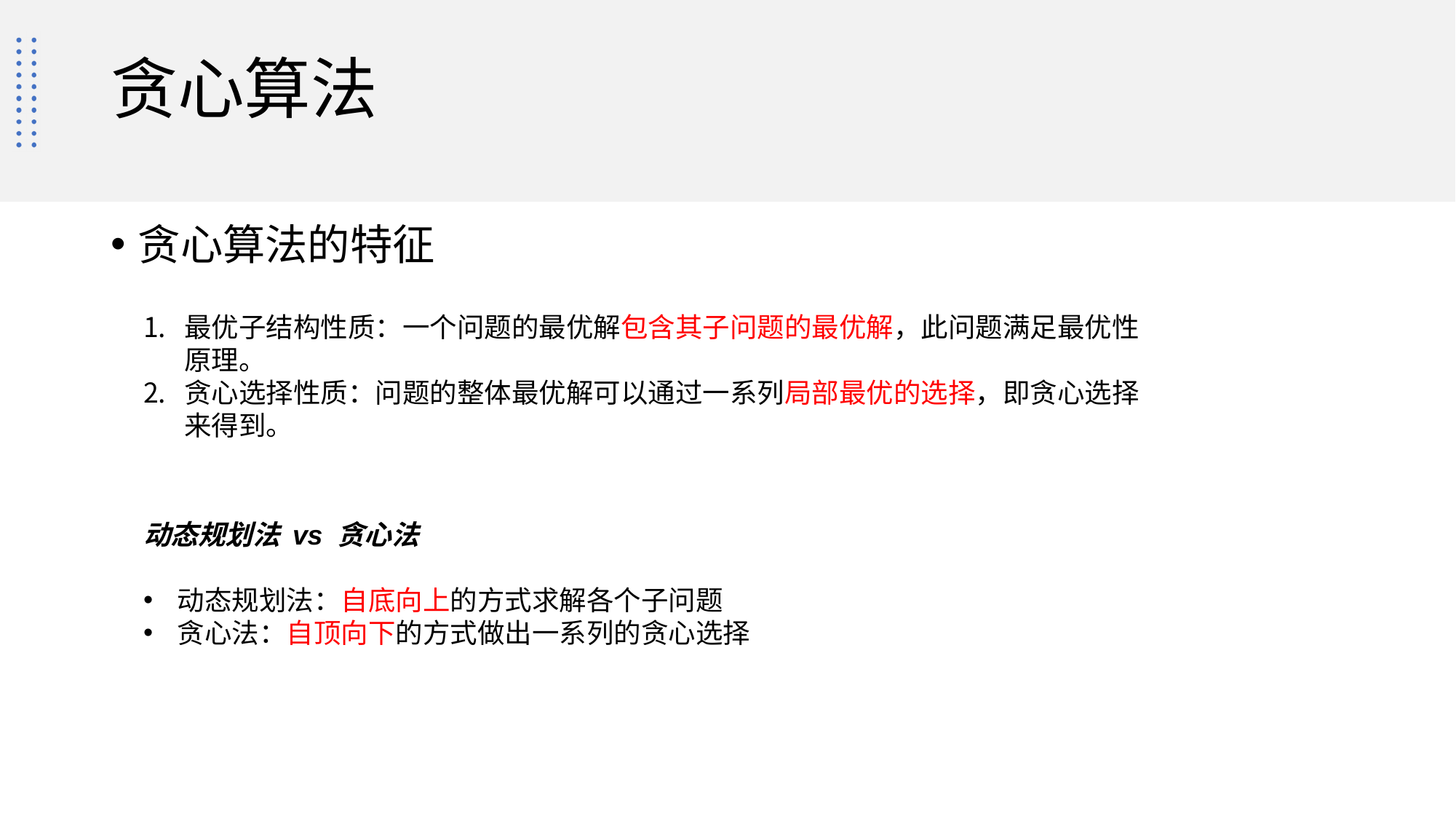

# 贪心算法
贪心算法的特征
最优子结构性质：一个问题的最优解包含其子问题的最优解，此问题满足最优性原理。
贪心选择性质：问题的整体最优解可以通过一系列局部最优的选择，即贪心选择来得到。
动态规划法 vs 贪心法

动态规划法：自底向上的方式求解各个子问题
贪心法：自顶向下的方式做出一系列的贪心选择